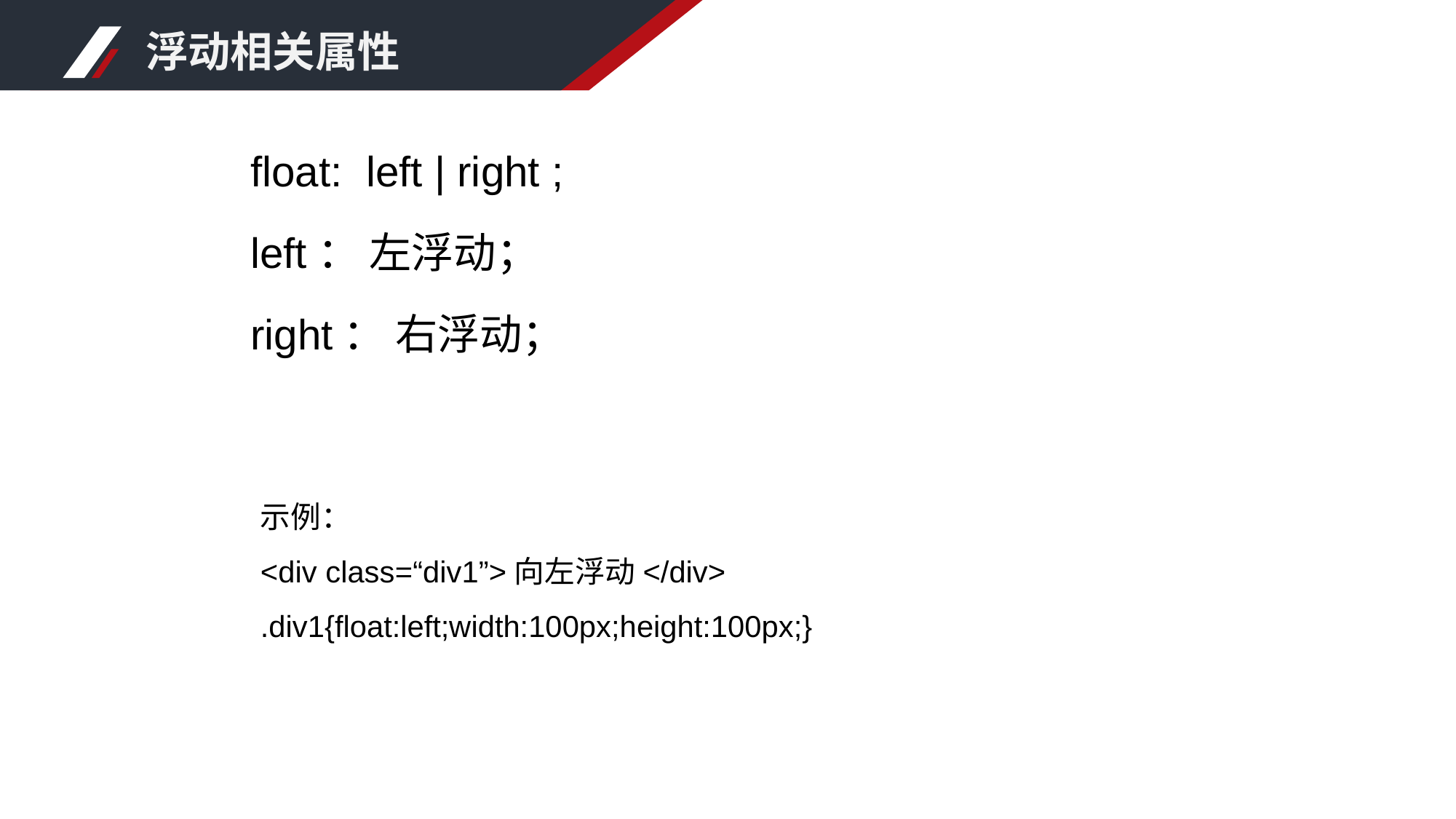

浮动相关属性
float:  left | right ;
left： 左浮动；
right： 右浮动；
示例：
<div class=“div1”>向左浮动</div>
.div1{float:left;width:100px;height:100px;}